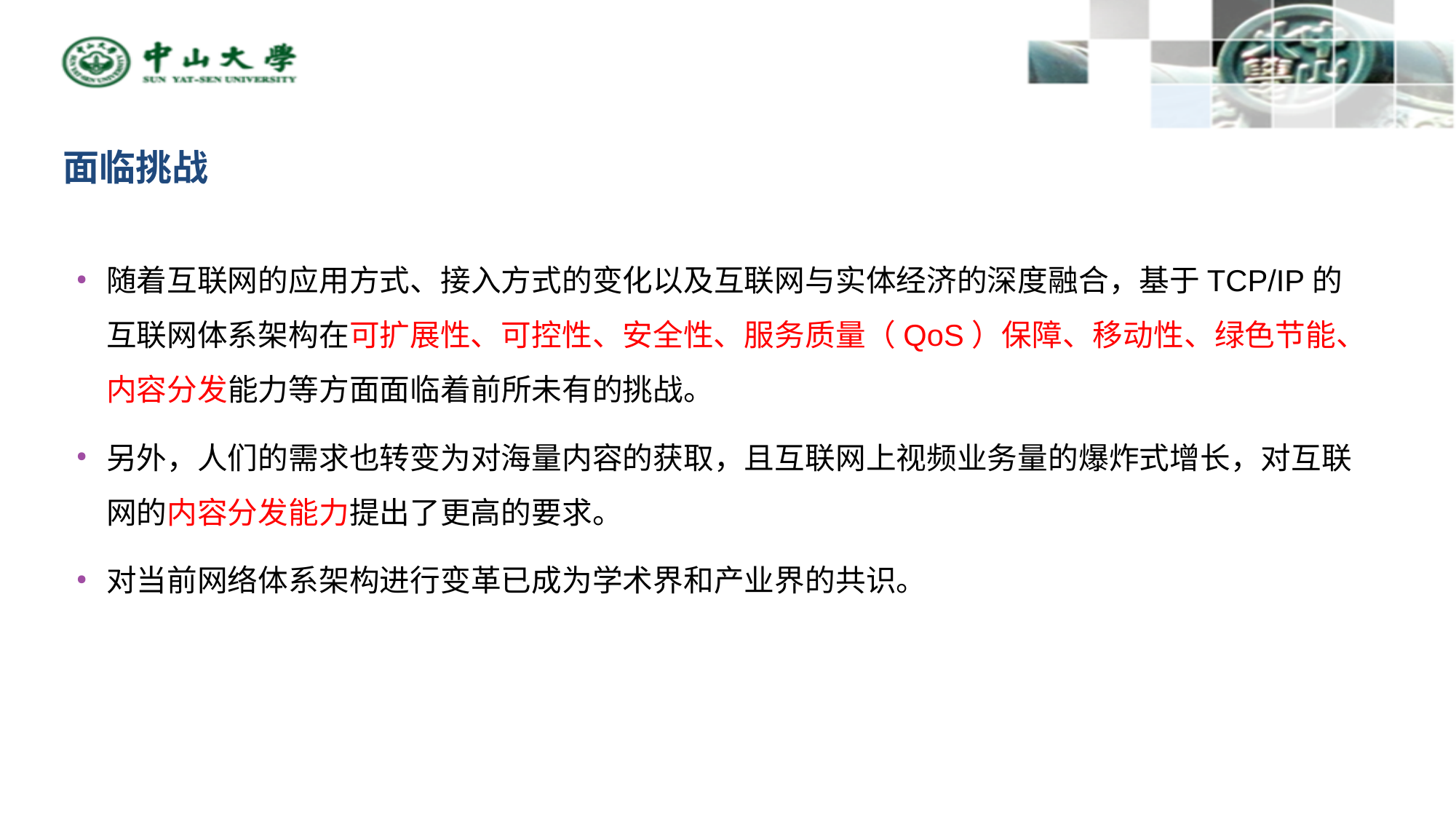

2
# 面临挑战
随着互联网的应用方式、接入方式的变化以及互联网与实体经济的深度融合，基于TCP/IP的互联网体系架构在可扩展性、可控性、安全性、服务质量（QoS）保障、移动性、绿色节能、内容分发能力等方面面临着前所未有的挑战。
另外，人们的需求也转变为对海量内容的获取，且互联网上视频业务量的爆炸式增长，对互联网的内容分发能力提出了更高的要求。
对当前网络体系架构进行变革已成为学术界和产业界的共识。